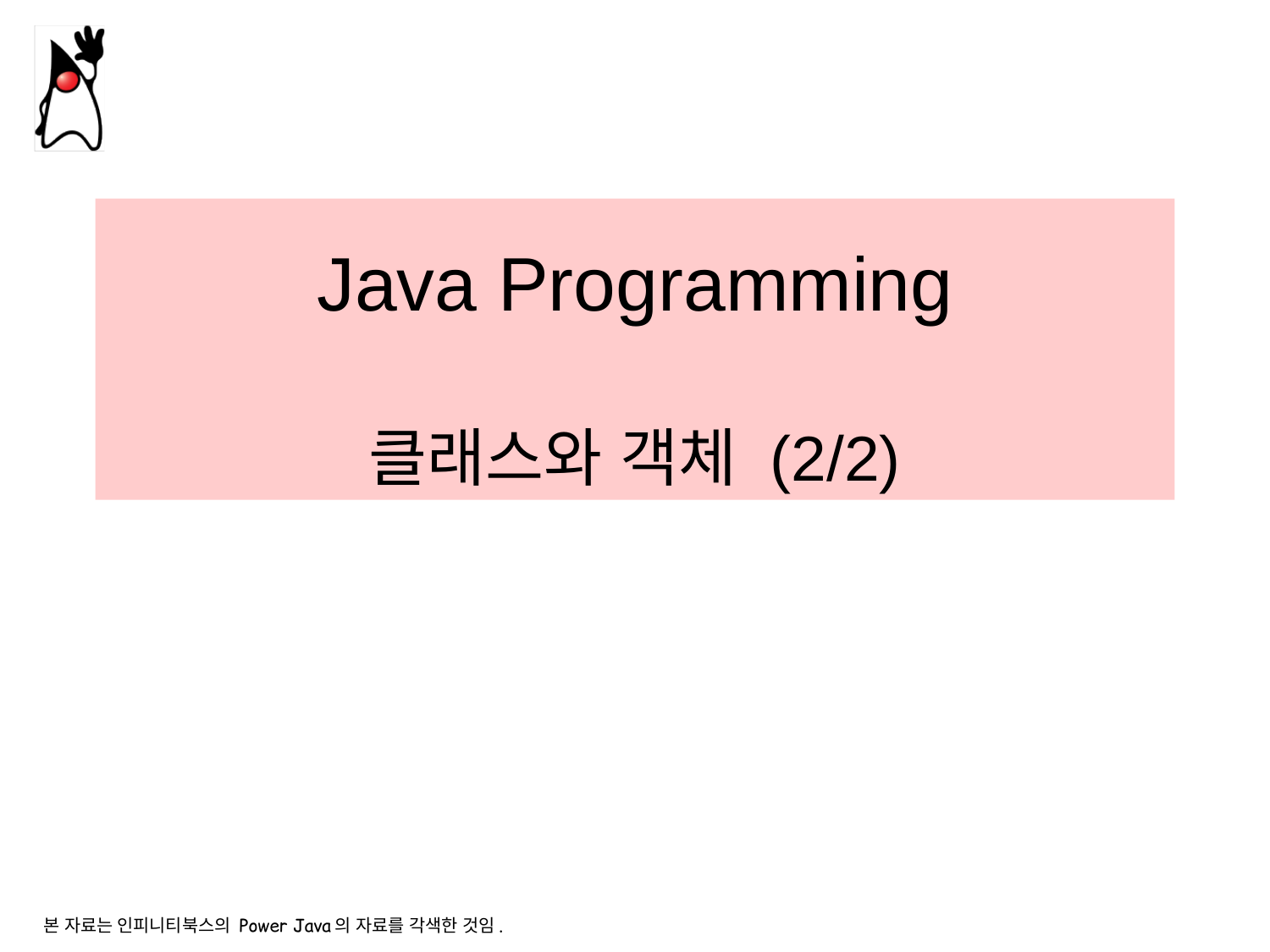

# Java Programming 클래스와 객체 (2/2)

본 자료는 인피니티북스의 Power Java의 자료를 각색한 것임.